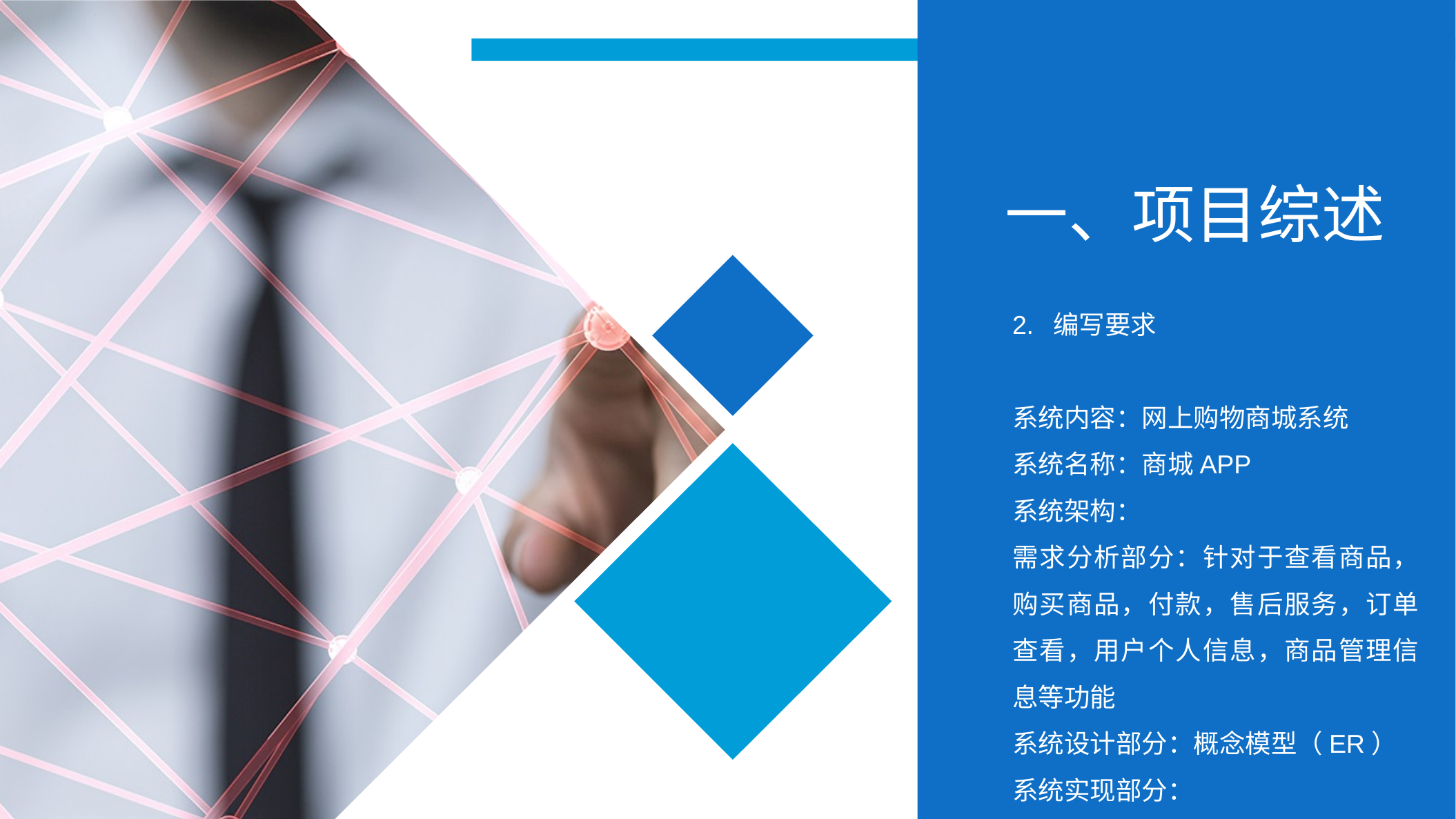

一、项目综述

2. 编写要求

系统内容：网上购物商城系统
系统名称：商城APP
系统架构：
需求分析部分：针对于查看商品，购买商品，付款，售后服务，订单查看，用户个人信息，商品管理信息等功能
系统设计部分：概念模型（ER）
系统实现部分：